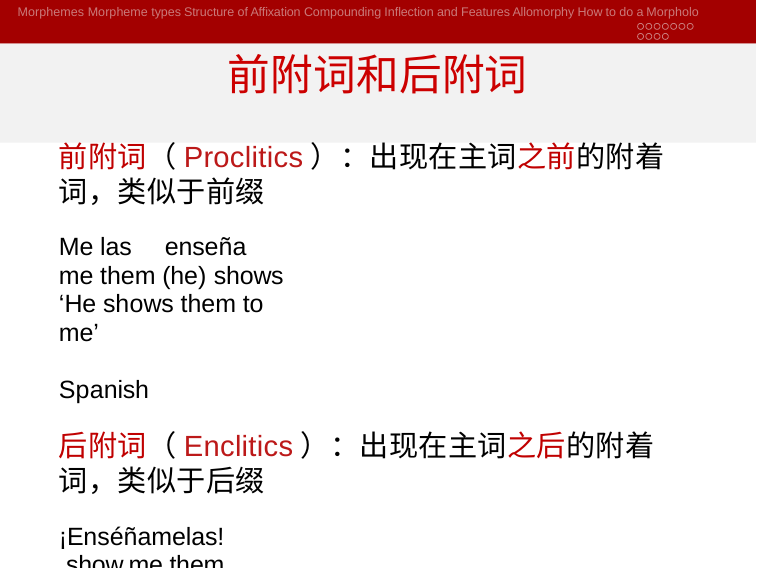

Morphemes Morpheme types Structure of Affixation Compounding Inflection and Features Allomorphy How to do a Morpholo
# 前附词和后附词
前附词（Proclitics）：出现在主词之前的附着词，类似于前缀
Me las	enseña  me them (he) shows
‘He shows them to me’	Spanish
后附词（Enclitics）：出现在主词之后的附着词，类似于后缀
¡Enséñamelas!  show.me.them
‘Show them to me!’	Spanish